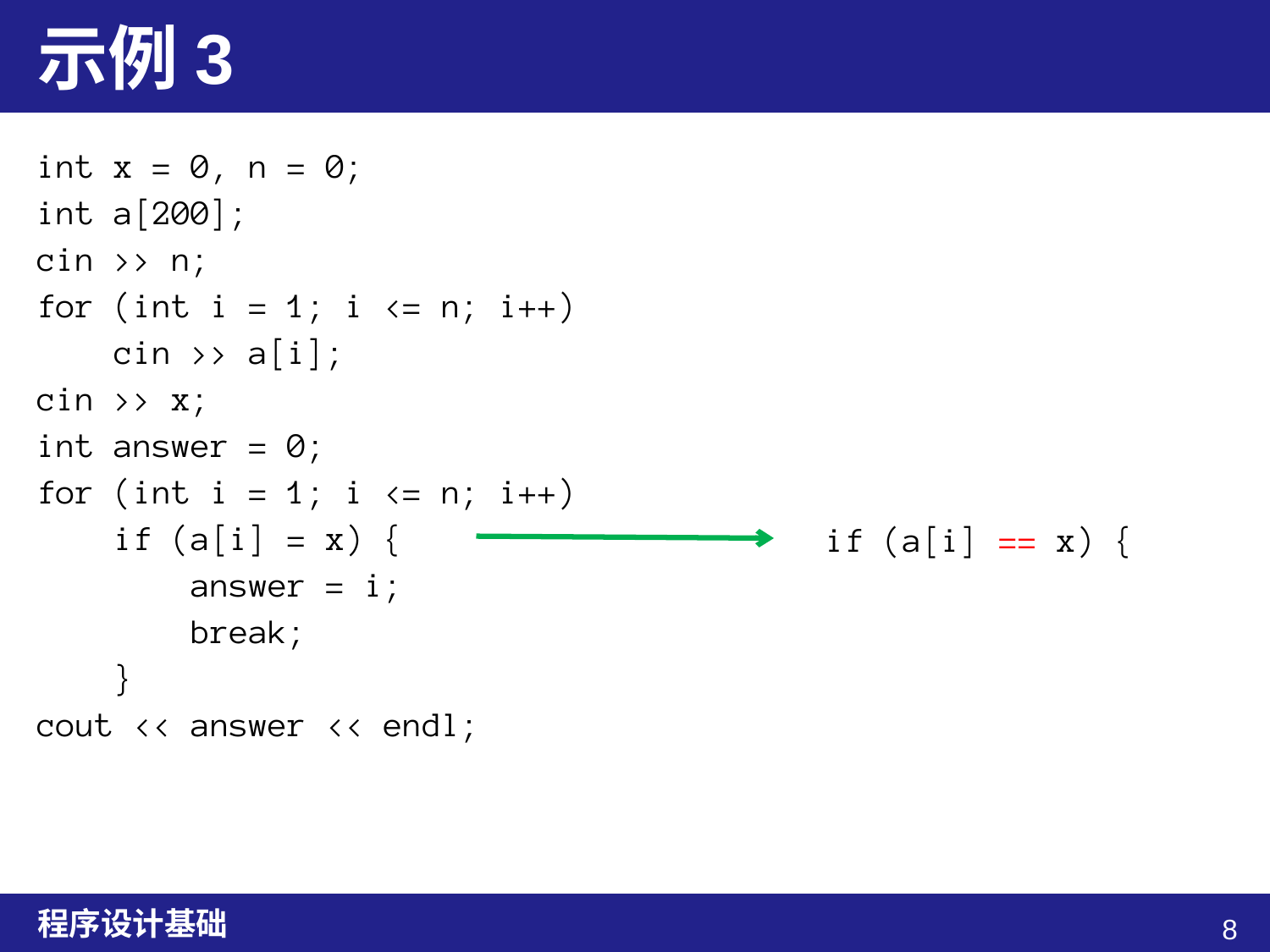

# 示例3
int x = 0, n = 0;
int a[200];
cin >> n;
for (int i = 1; i <= n; i++)
    cin >> a[i];
cin >> x;
int answer = 0;
for (int i = 1; i <= n; i++)
    if (a[i] = x) {
        answer = i;
        break;
    }
cout << answer << endl;
if (a[i] == x) {